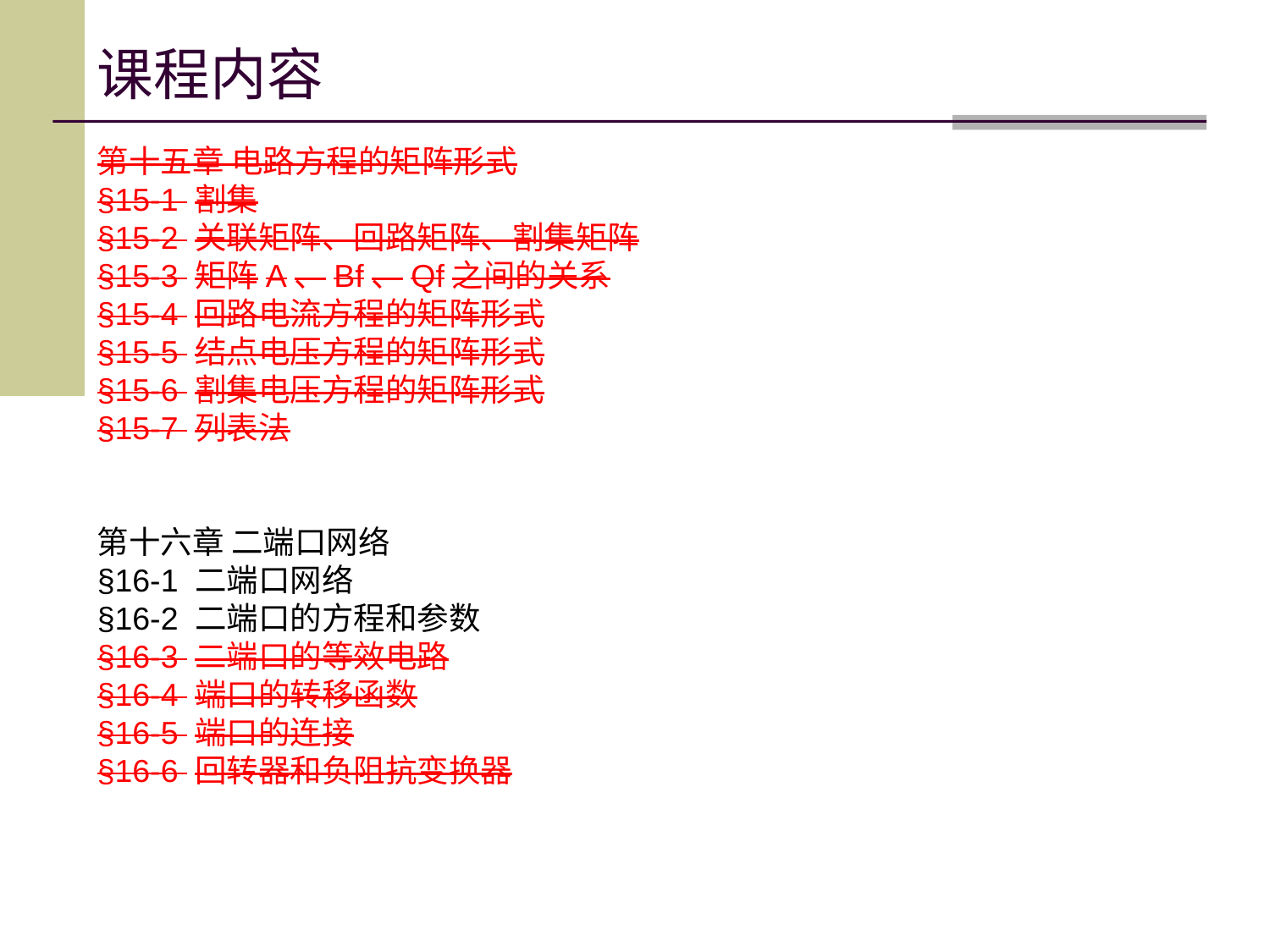

# 课程内容
第十五章 电路方程的矩阵形式
§15-1 割集
§15-2 关联矩阵、回路矩阵、割集矩阵
§15-3 矩阵A、Bf、Qf之间的关系
§15-4 回路电流方程的矩阵形式
§15-5 结点电压方程的矩阵形式
§15-6 割集电压方程的矩阵形式
§15-7 列表法
第十六章 二端口网络
§16-1 二端口网络
§16-2 二端口的方程和参数
§16-3 二端口的等效电路
§16-4 端口的转移函数
§16-5 端口的连接
§16-6 回转器和负阻抗变换器